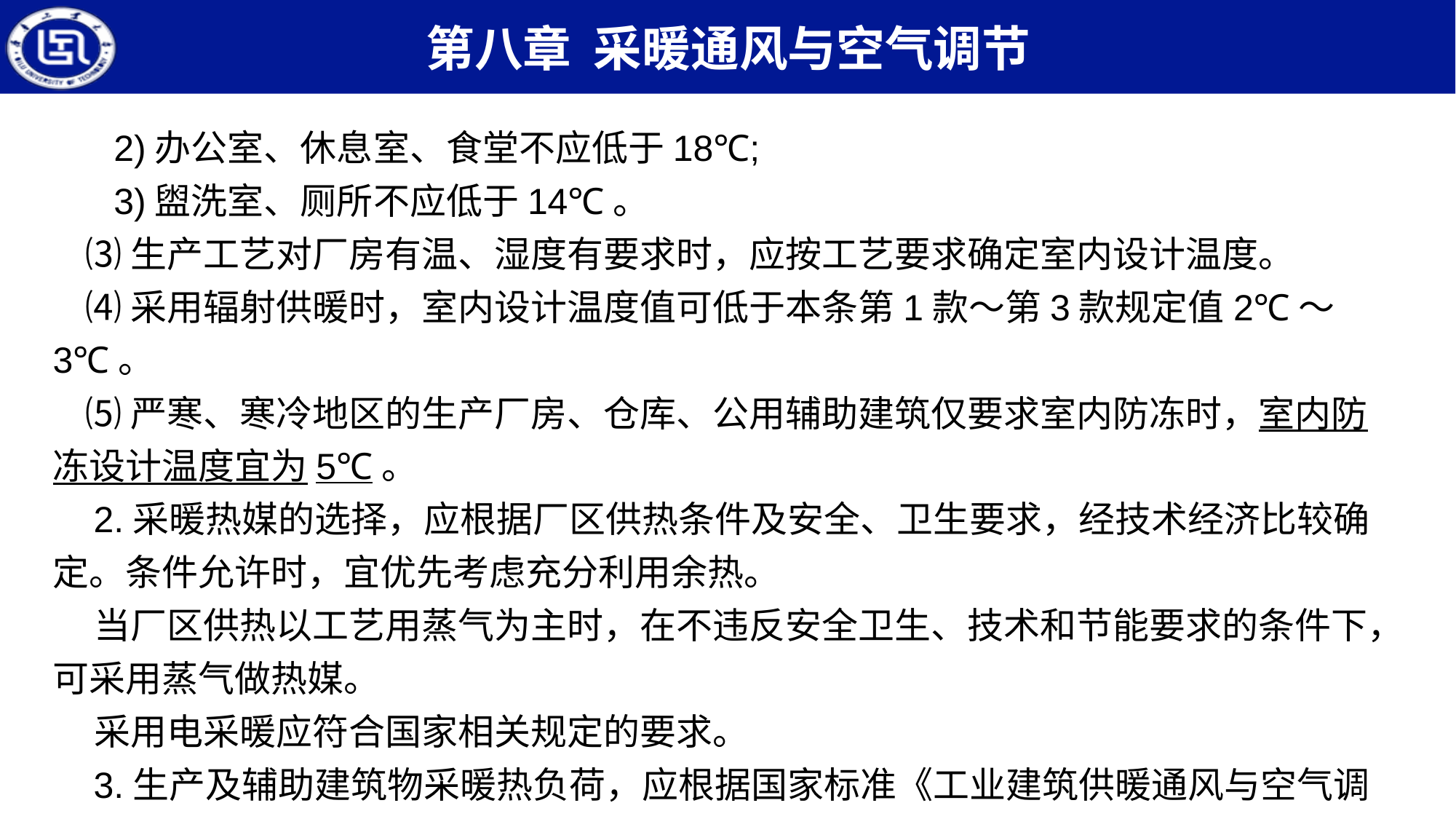

2)办公室、休息室、食堂不应低于18℃;
      3)盥洗室、厕所不应低于14℃。
    ⑶生产工艺对厂房有温、湿度有要求时，应按工艺要求确定室内设计温度。
    ⑷采用辐射供暖时，室内设计温度值可低于本条第1款～第3款规定值2℃～3℃。
    ⑸严寒、寒冷地区的生产厂房、仓库、公用辅助建筑仅要求室内防冻时，室内防冻设计温度宜为5℃。
    2.采暖热媒的选择，应根据厂区供热条件及安全、卫生要求，经技术经济比较确定。条件允许时，宜优先考虑充分利用余热。
    当厂区供热以工艺用蒸气为主时，在不违反安全卫生、技术和节能要求的条件下，可采用蒸气做热媒。
    采用电采暖应符合国家相关规定的要求。
    3.生产及辅助建筑物采暖热负荷，应根据国家标准《工业建筑供暖通风与空气调节设计规范》GB 50019的相关要求进行计算。